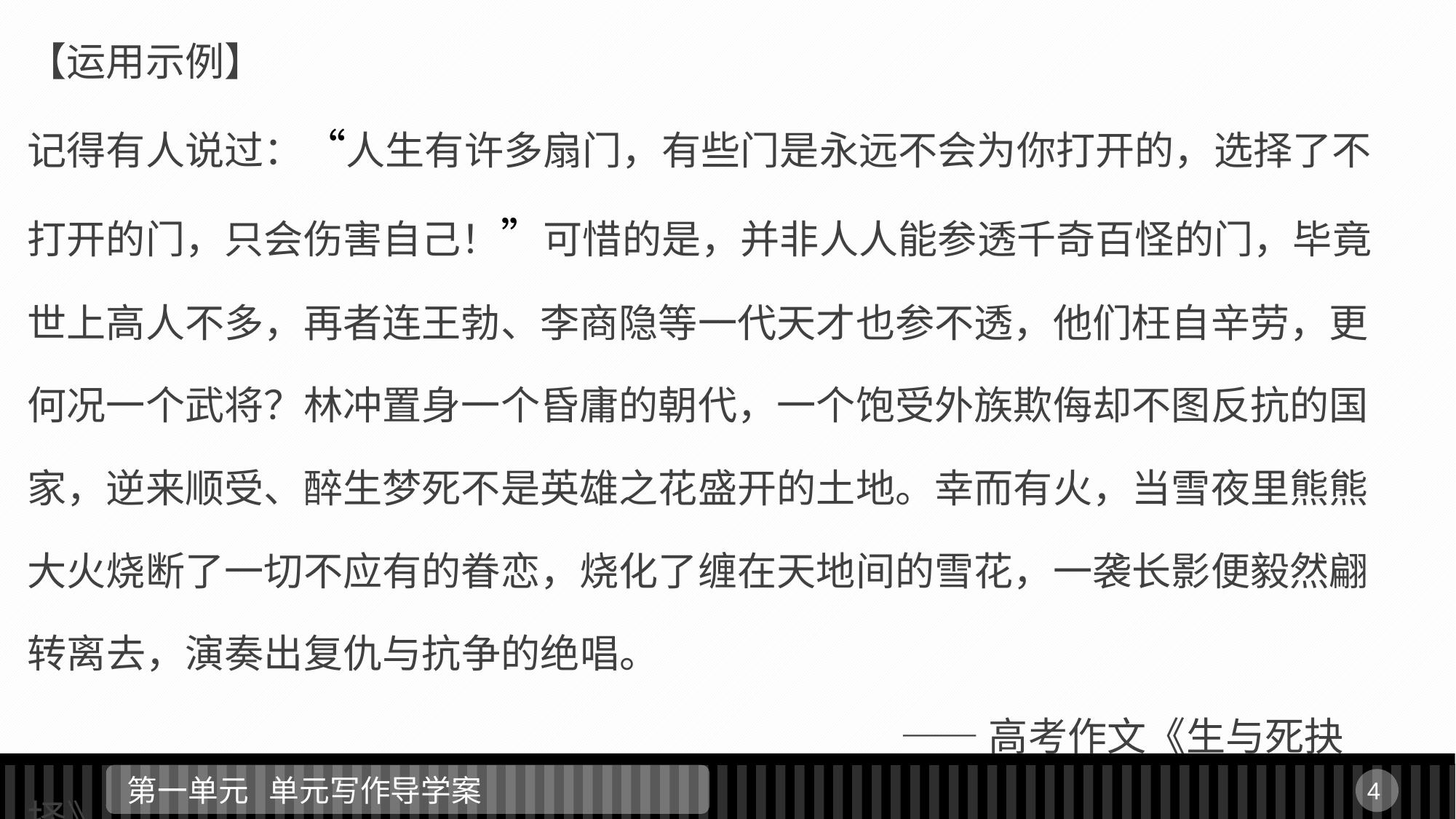

【运用示例】
记得有人说过：“人生有许多扇门，有些门是永远不会为你打开的，选择了不打开的门，只会伤害自己！”可惜的是，并非人人能参透千奇百怪的门，毕竟世上高人不多，再者连王勃、李商隐等一代天才也参不透，他们枉自辛劳，更何况一个武将？林冲置身一个昏庸的朝代，一个饱受外族欺侮却不图反抗的国家，逆来顺受、醉生梦死不是英雄之花盛开的土地。幸而有火，当雪夜里熊熊大火烧断了一切不应有的眷恋，烧化了缠在天地间的雪花，一袭长影便毅然翩转离去，演奏出复仇与抗争的绝唱。
								——高考作文《生与死抉择》